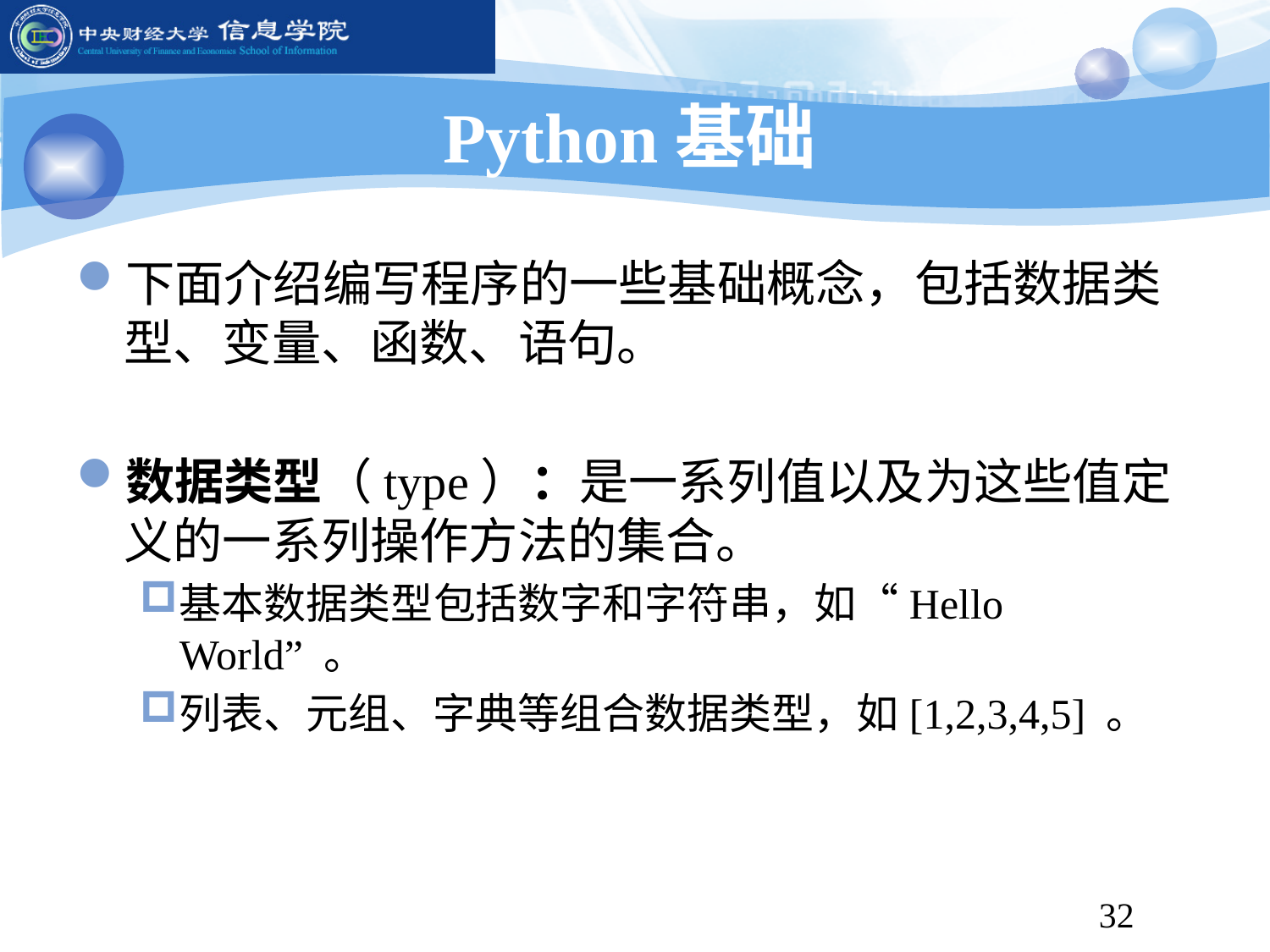

# Python基础
下面介绍编写程序的一些基础概念，包括数据类型、变量、函数、语句。

数据类型（type）：是一系列值以及为这些值定义的一系列操作方法的集合。
基本数据类型包括数字和字符串，如“Hello World” 。
列表、元组、字典等组合数据类型，如[1,2,3,4,5] 。